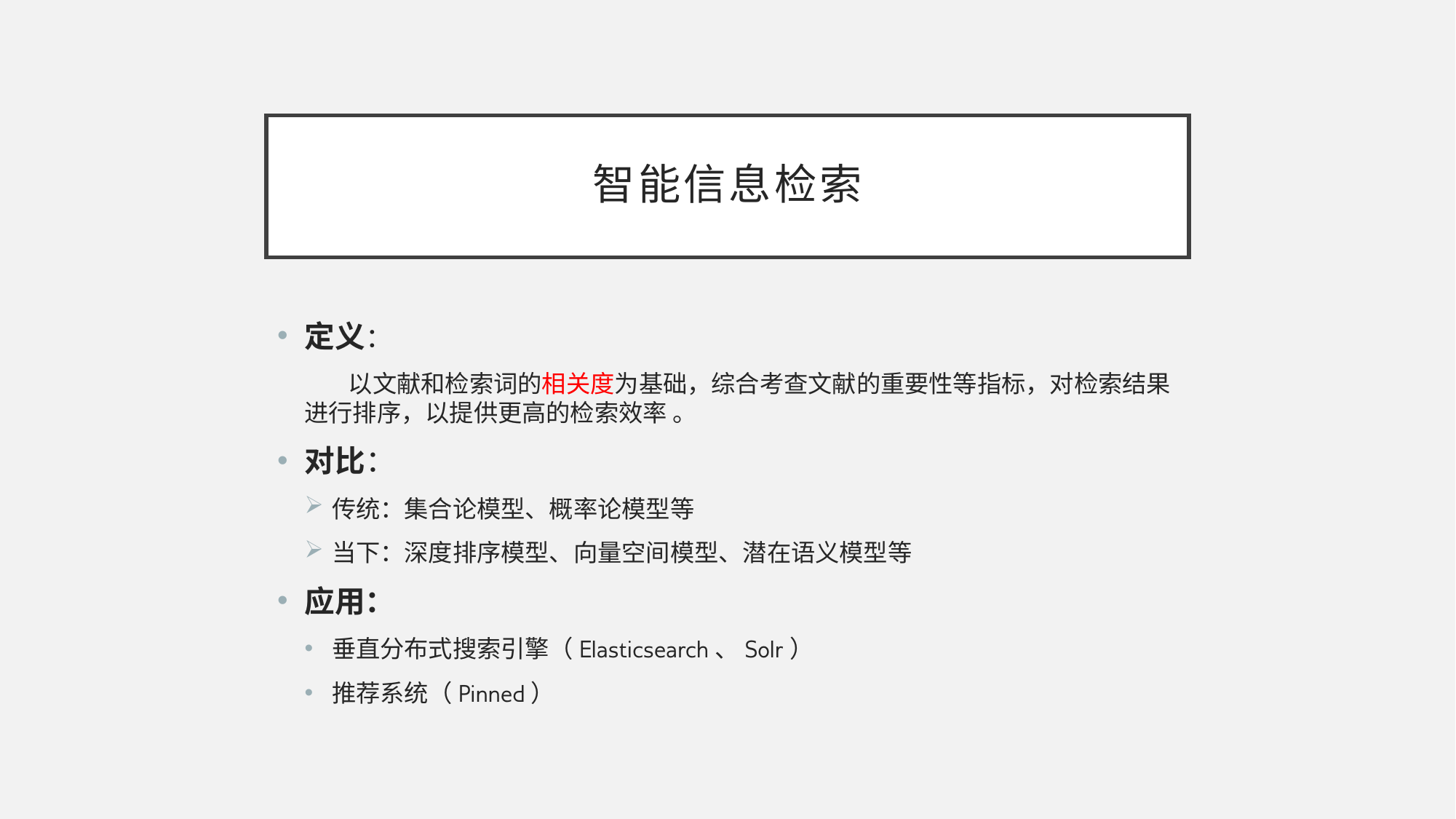

# 智能信息检索
定义：
       以文献和检索词的相关度为基础，综合考查文献的重要性等指标，对检索结果进行排序，以提供更高的检索效率 。
对比：
传统：集合论模型、概率论模型等
当下：深度排序模型、向量空间模型、潜在语义模型等
应用：
垂直分布式搜索引擎（Elasticsearch、Solr）
推荐系统（Pinned）